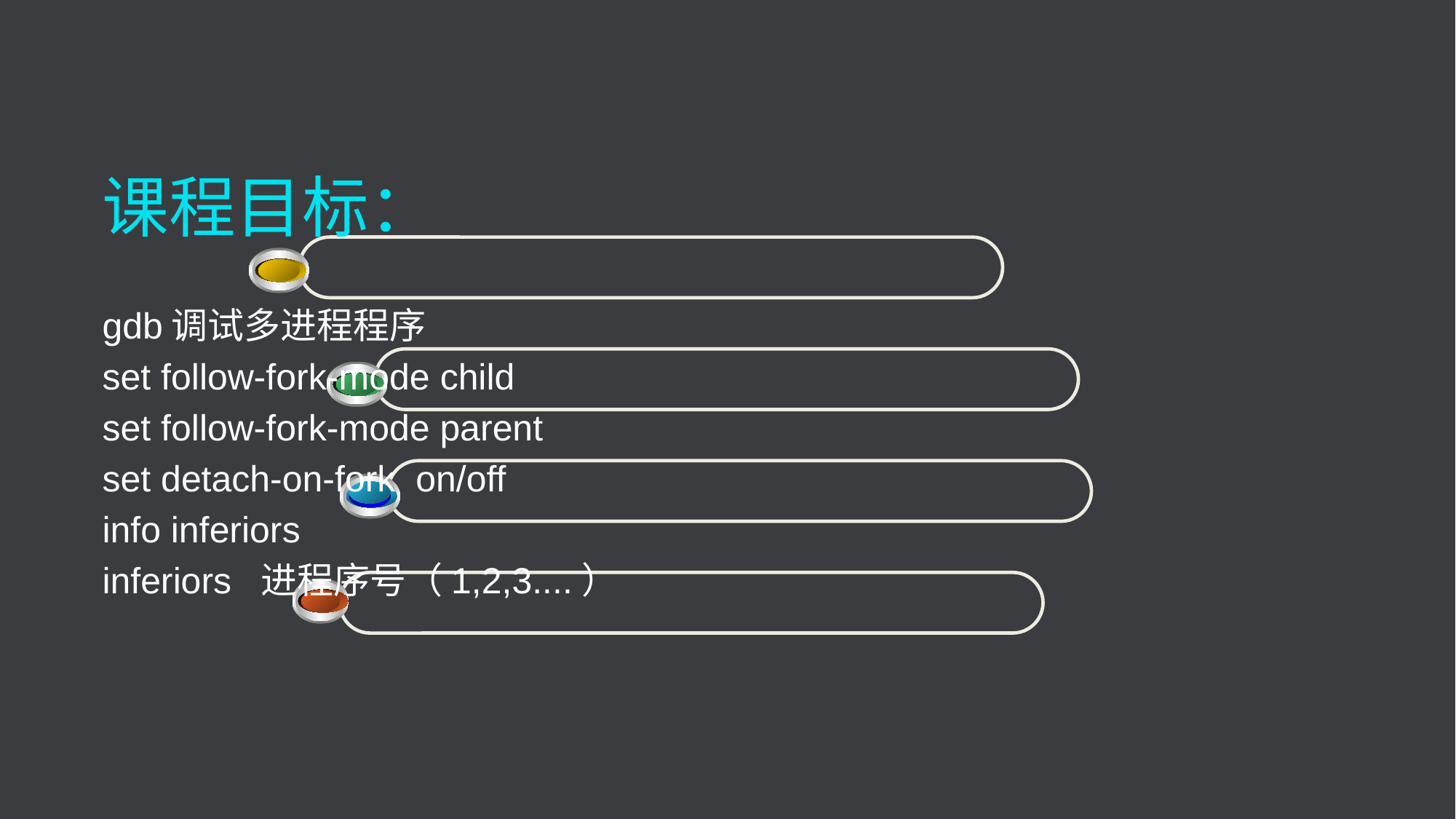

课程目标：

gdb调试多进程程序
set follow-fork-mode child
set follow-fork-mode parent
set detach-on-fork  on/off
info inferiors
inferiors  进程序号（1,2,3....）